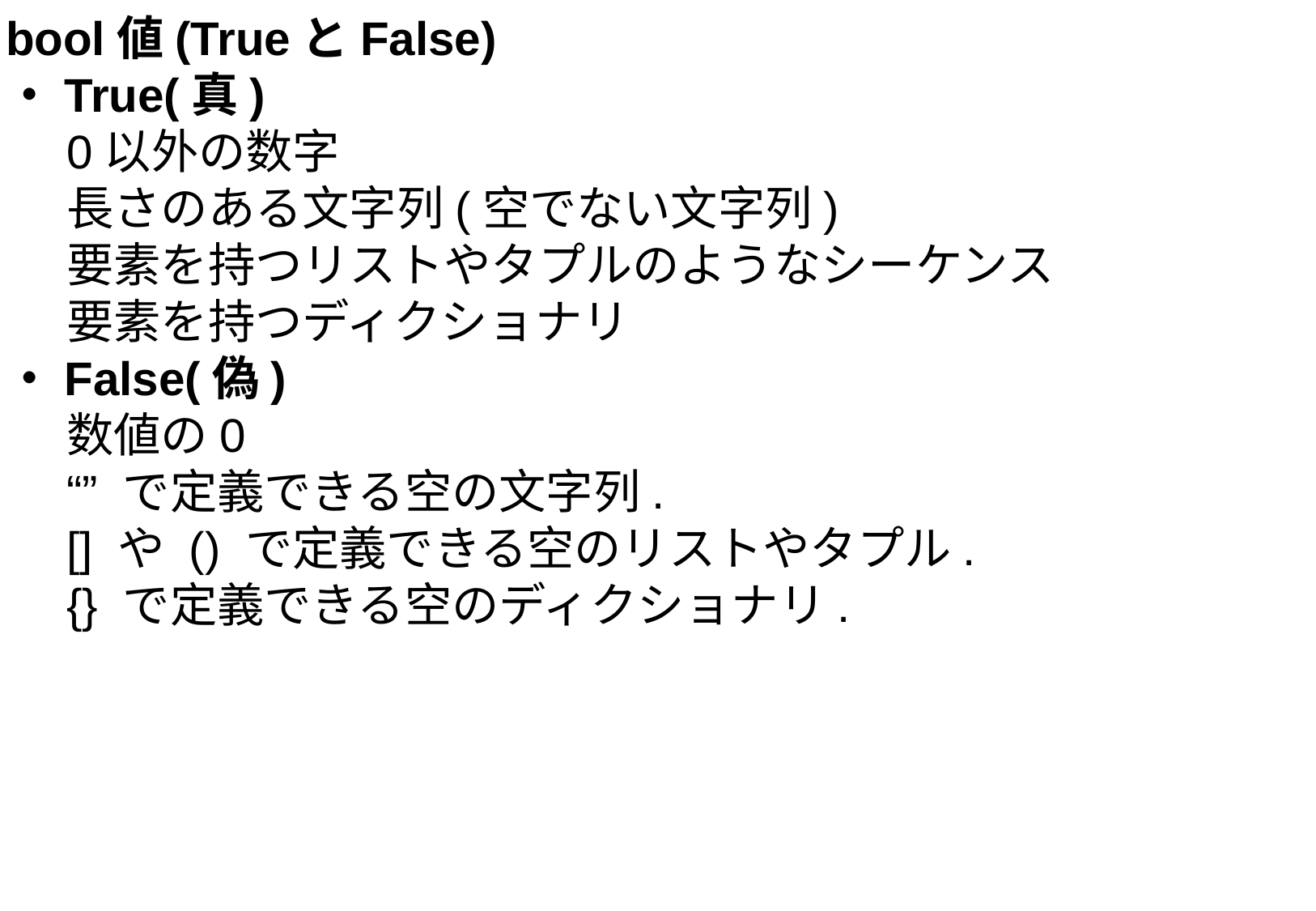

bool値(TrueとFalse)
・True(真)
0以外の数字
長さのある文字列(空でない文字列)
要素を持つリストやタプルのようなシーケンス
要素を持つディクショナリ
・False(偽)
数値の0
“” で定義できる空の文字列.
[] や () で定義できる空のリストやタプル.
{} で定義できる空のディクショナリ.